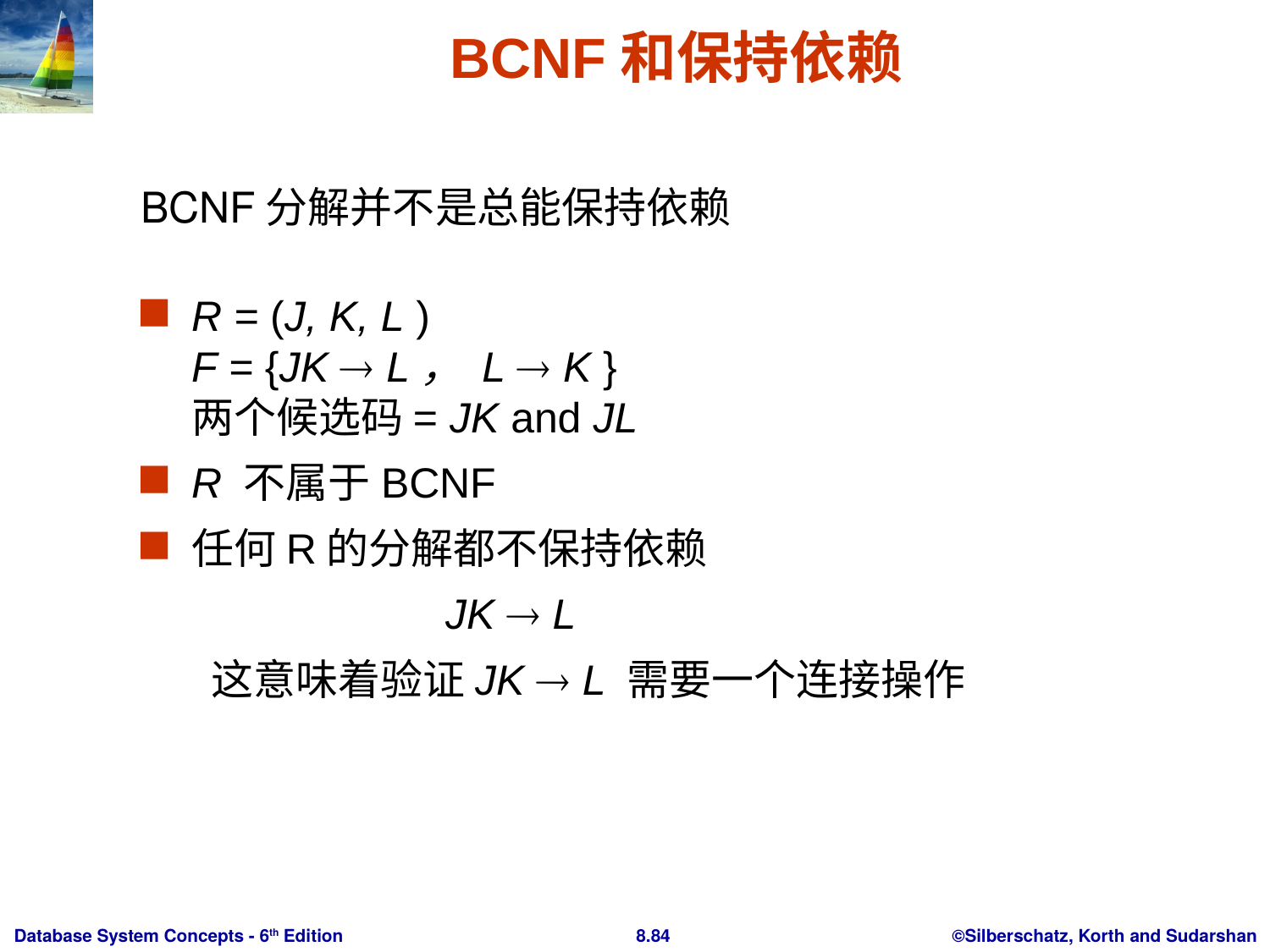

# BCNF和保持依赖
BCNF分解并不是总能保持依赖
R = (J, K, L )
F = {JK → L， L → K }
两个候选码= JK and JL
R 不属于BCNF
任何R的分解都不保持依赖
			JK → L
      这意味着验证JK → L 需要一个连接操作